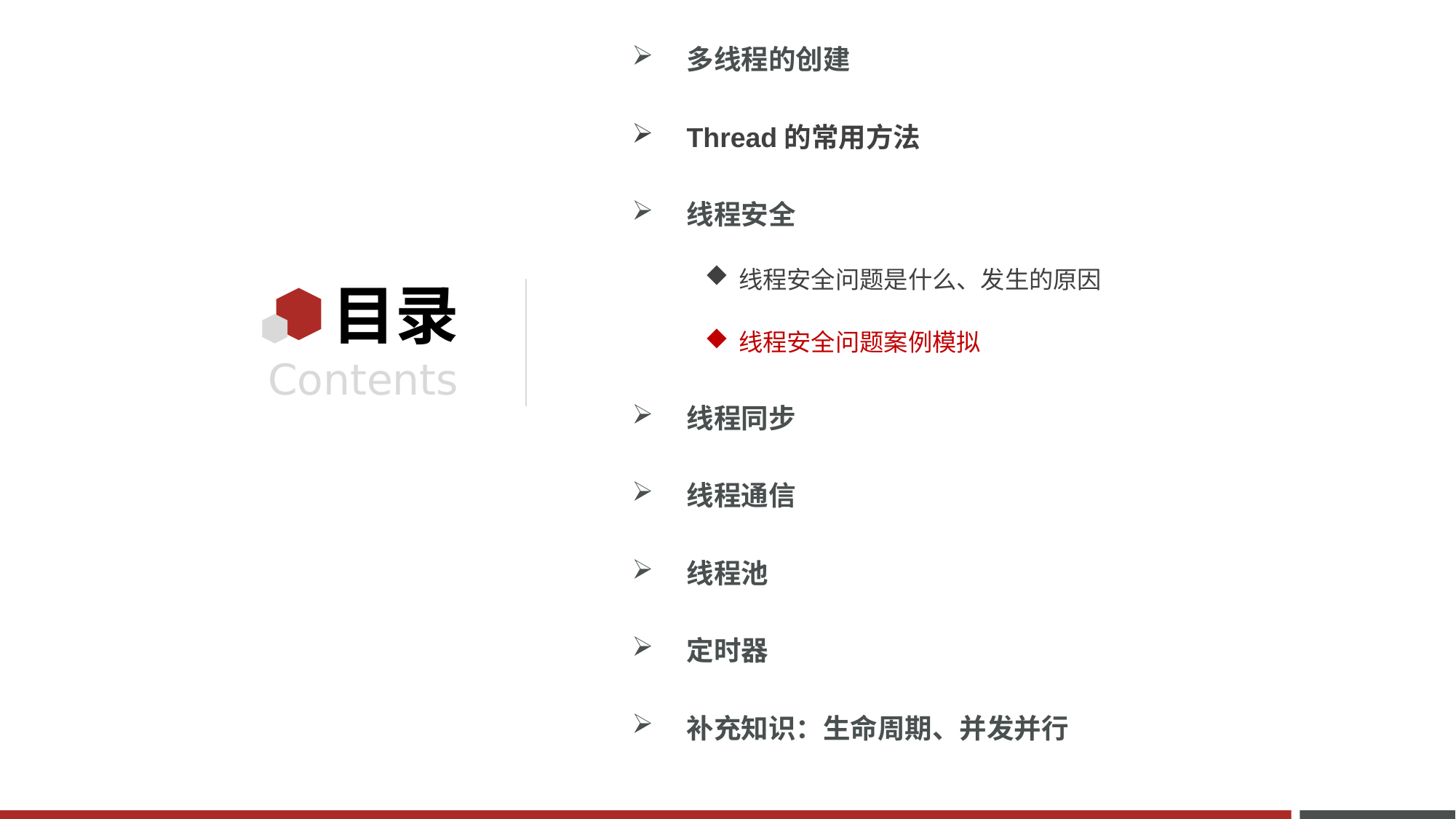

多线程的创建
Thread的常用方法
线程安全
线程安全问题是什么、发生的原因
线程安全问题案例模拟
线程同步
线程通信
线程池
定时器
补充知识：生命周期、并发并行